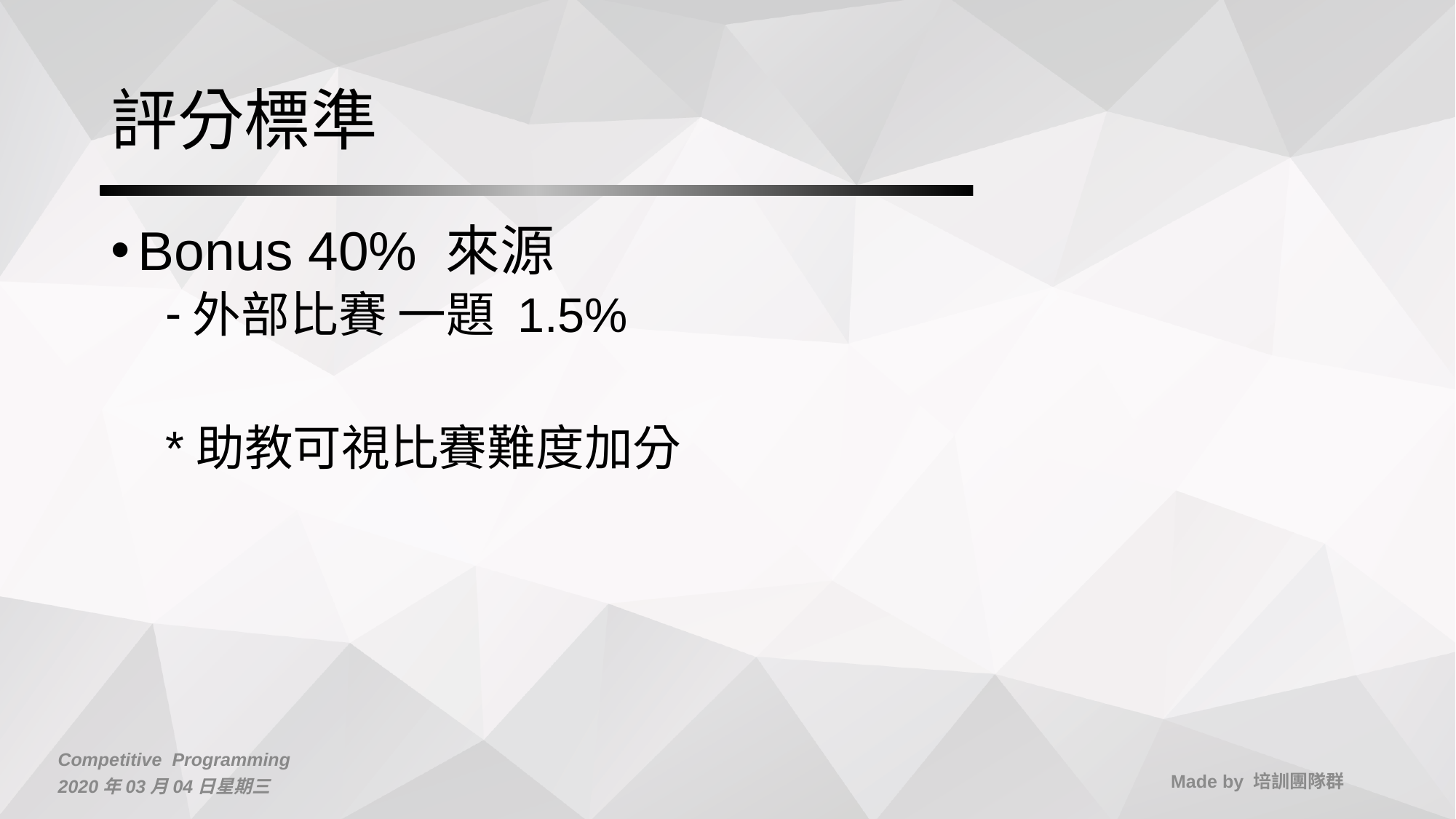

# 評分標準
Bonus 40% 來源
外部比賽 一題 1.5%

*助教可視比賽難度加分